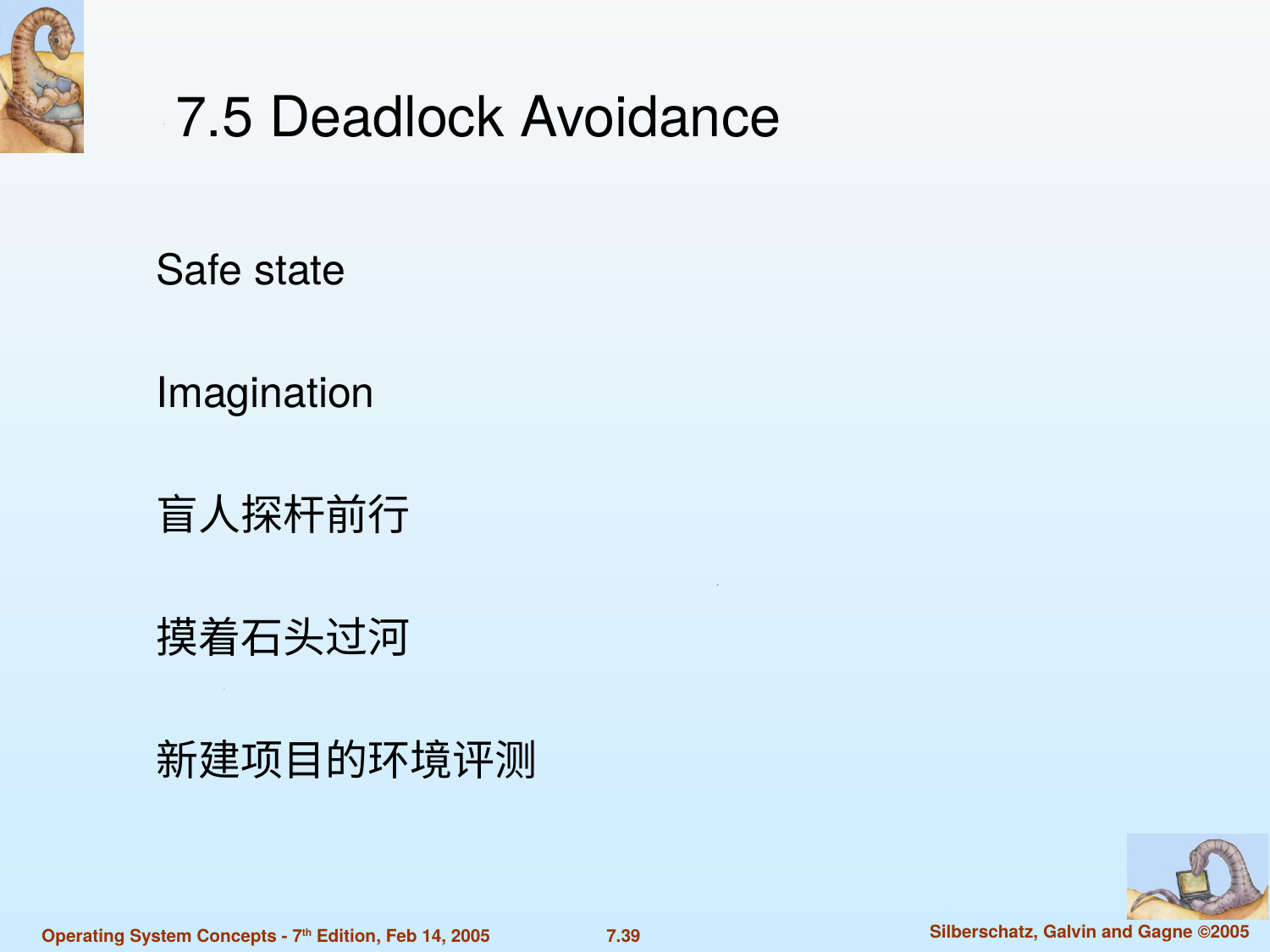

7.5 Deadlock Avoidance
Safe state

Imagination

盲人探杆前行

摸着石头过河

新建项目的环境评测